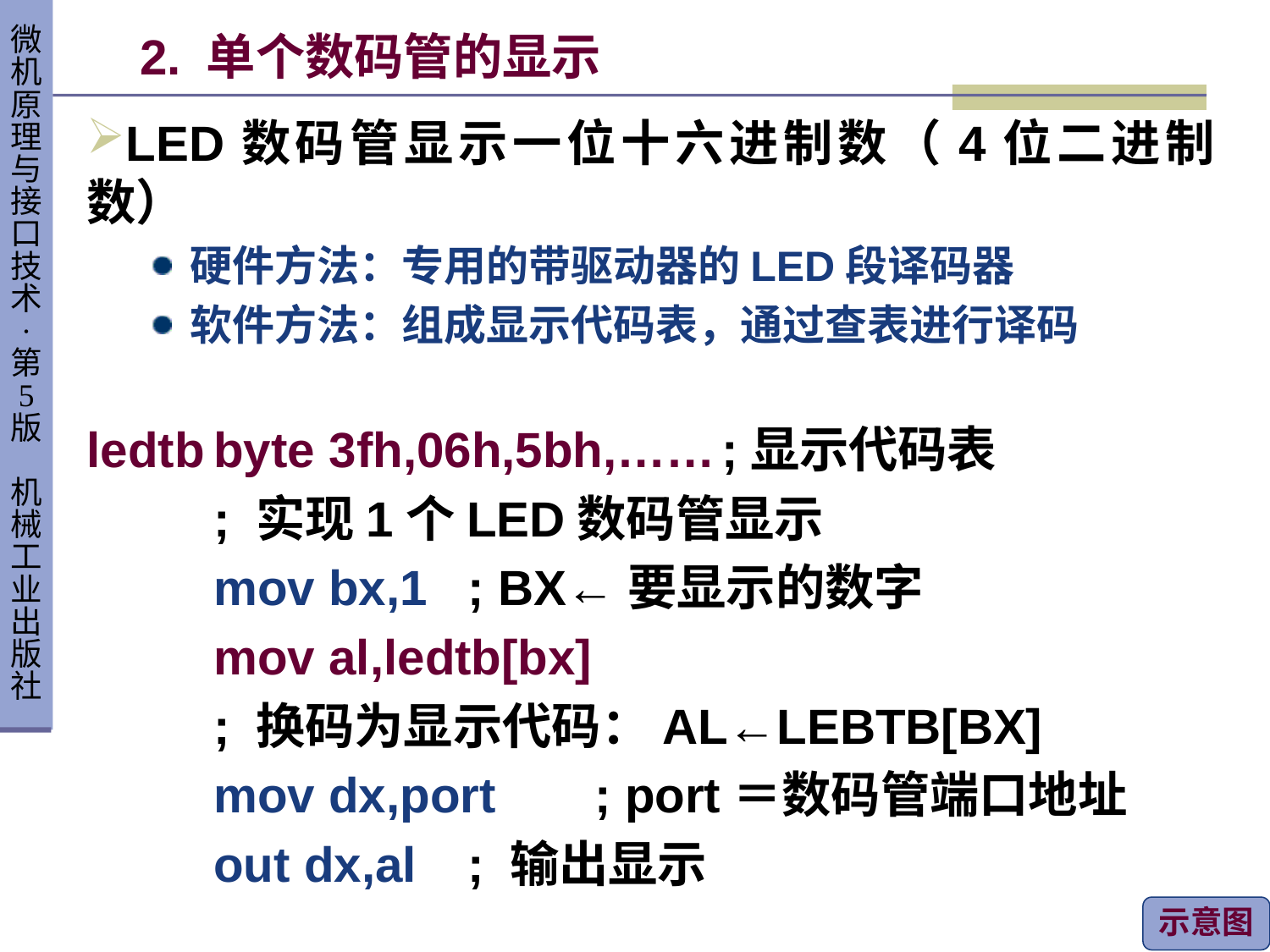

# 2. 单个数码管的显示
LED数码管显示一位十六进制数（4位二进制数）
硬件方法：专用的带驱动器的LED段译码器
软件方法：组成显示代码表，通过查表进行译码

ledtb	byte 3fh,06h,5bh,……	;显示代码表
	; 实现1个LED数码管显示
	mov bx,1	; BX←要显示的数字
	mov al,ledtb[bx]
	; 换码为显示代码：AL←LEBTB[BX]
	mov dx,port	; port＝数码管端口地址
	out dx,al	; 输出显示
示意图